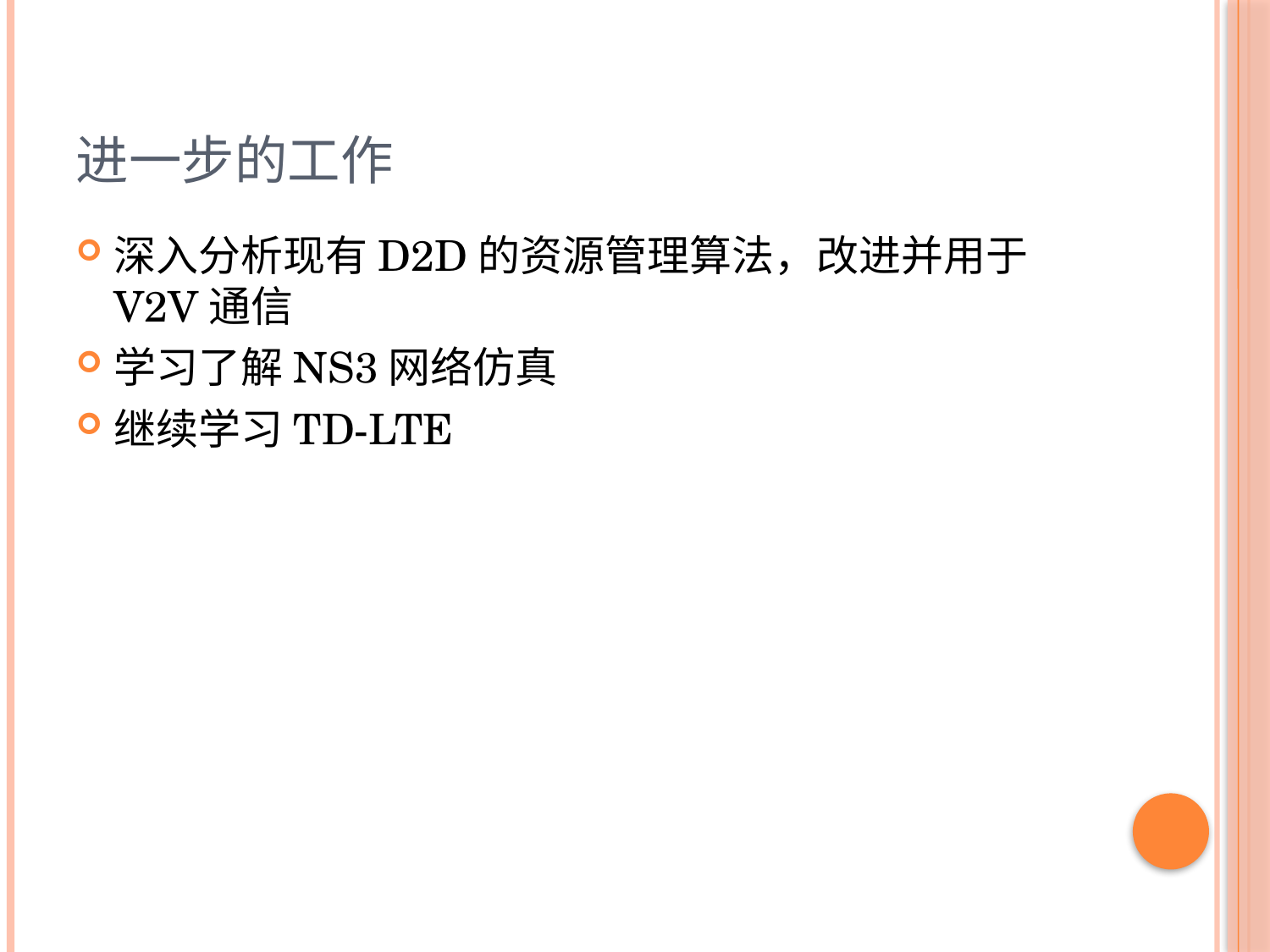

# 进一步的工作
深入分析现有D2D的资源管理算法，改进并用于V2V通信
学习了解NS3网络仿真
继续学习TD-LTE